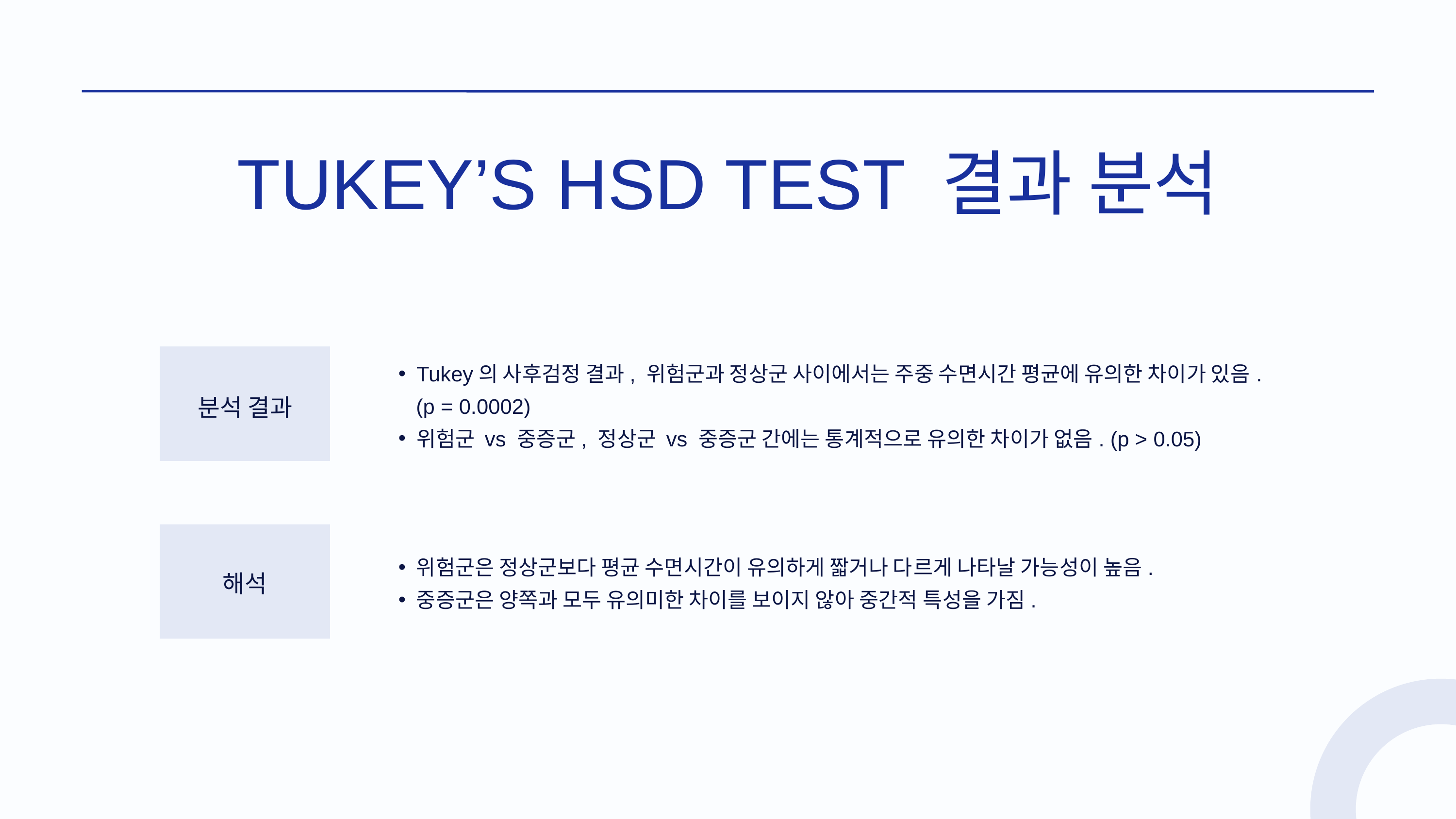

TUKEY’S HSD TEST 결과 분석

분석 결과
Tukey의 사후검정 결과, 위험군과 정상군 사이에서는 주중 수면시간 평균에 유의한 차이가 있음.
      (p = 0.0002)
위험군 vs 중증군, 정상군 vs 중증군 간에는 통계적으로 유의한 차이가 없음. (p > 0.05)

위험군은 정상군보다 평균 수면시간이 유의하게 짧거나 다르게 나타날 가능성이 높음.
중증군은 양쪽과 모두 유의미한 차이를 보이지 않아 중간적 특성을 가짐.
해석